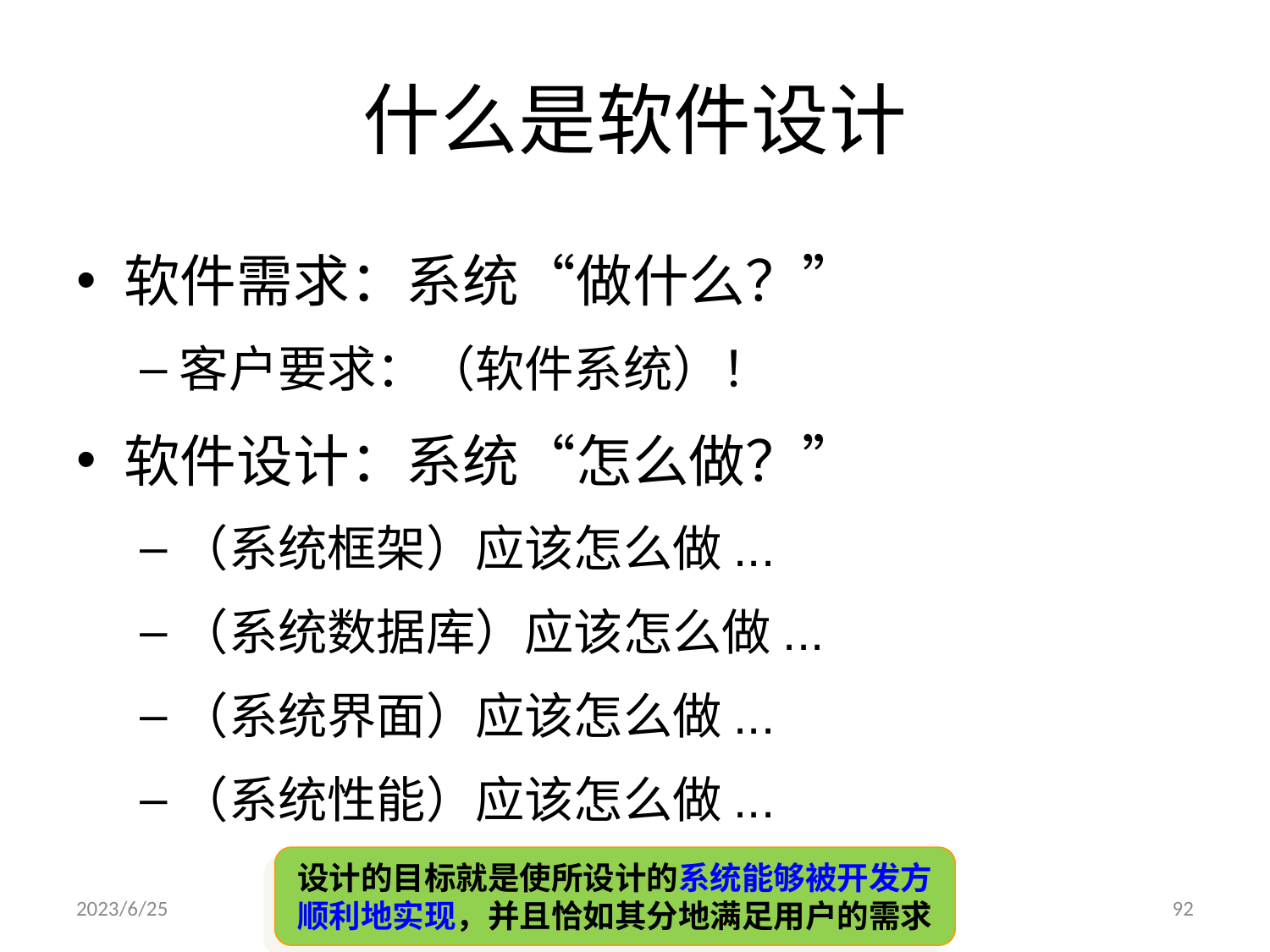

# 什么是软件设计
软件需求：系统“做什么？”
客户要求：（软件系统）！
软件设计：系统“怎么做？”
（系统框架）应该怎么做...
（系统数据库）应该怎么做...
（系统界面）应该怎么做...
（系统性能）应该怎么做...
设计的目标就是使所设计的系统能够被开发方
顺利地实现，并且恰如其分地满足用户的需求
2023/6/25
软件项目开发流程检视
92